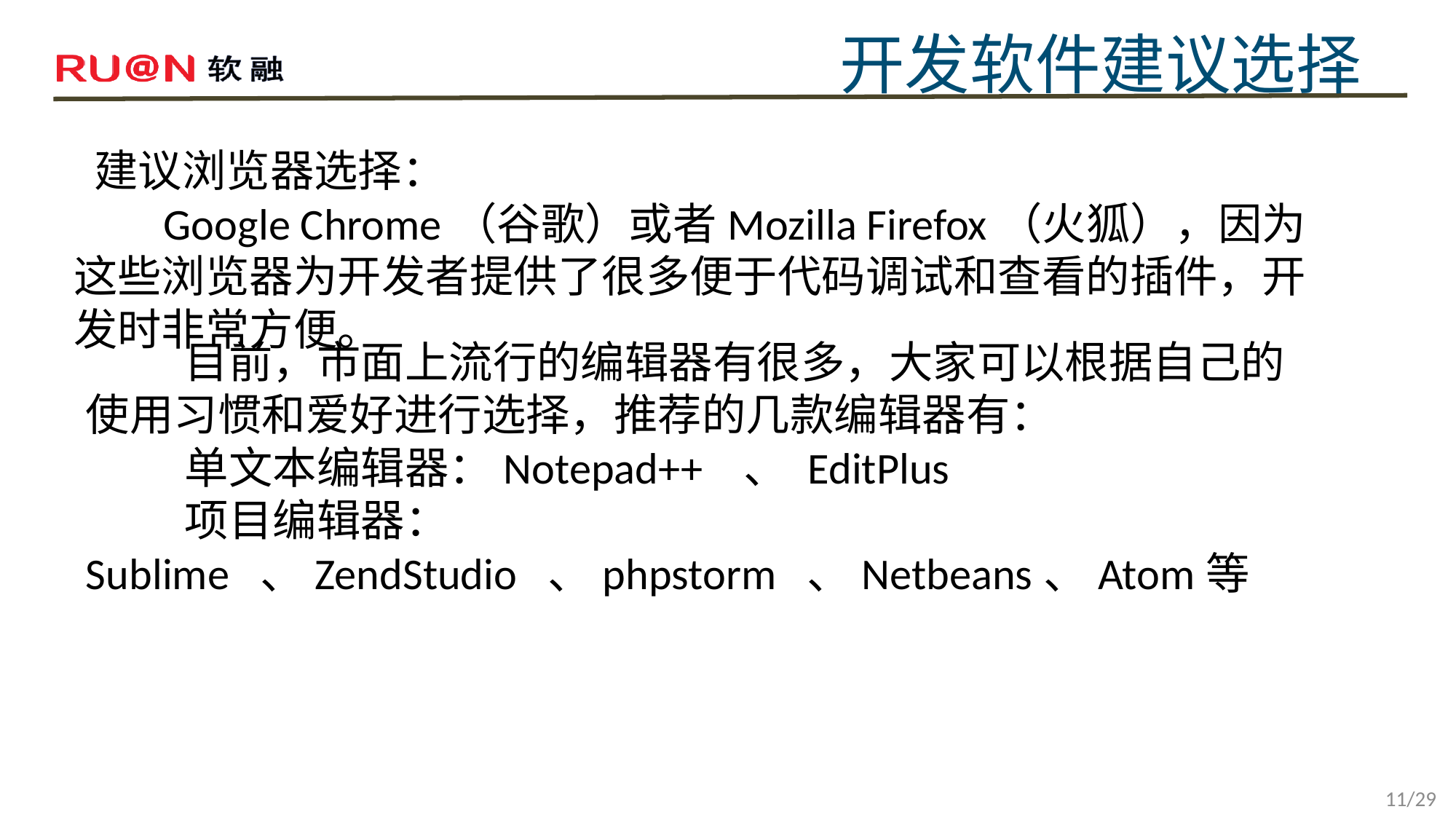

开发软件建议选择
 建议浏览器选择：
         Google Chrome（谷歌）或者Mozilla Firefox（火狐），因为这些浏览器为开发者提供了很多便于代码调试和查看的插件，开发时非常方便。
         目前，市面上流行的编辑器有很多，大家可以根据自己的使用习惯和爱好进行选择，推荐的几款编辑器有：
         单文本编辑器：Notepad++   、 EditPlus
         项目编辑器：Sublime  、ZendStudio  、phpstorm  、Netbeans、Atom等
11/29